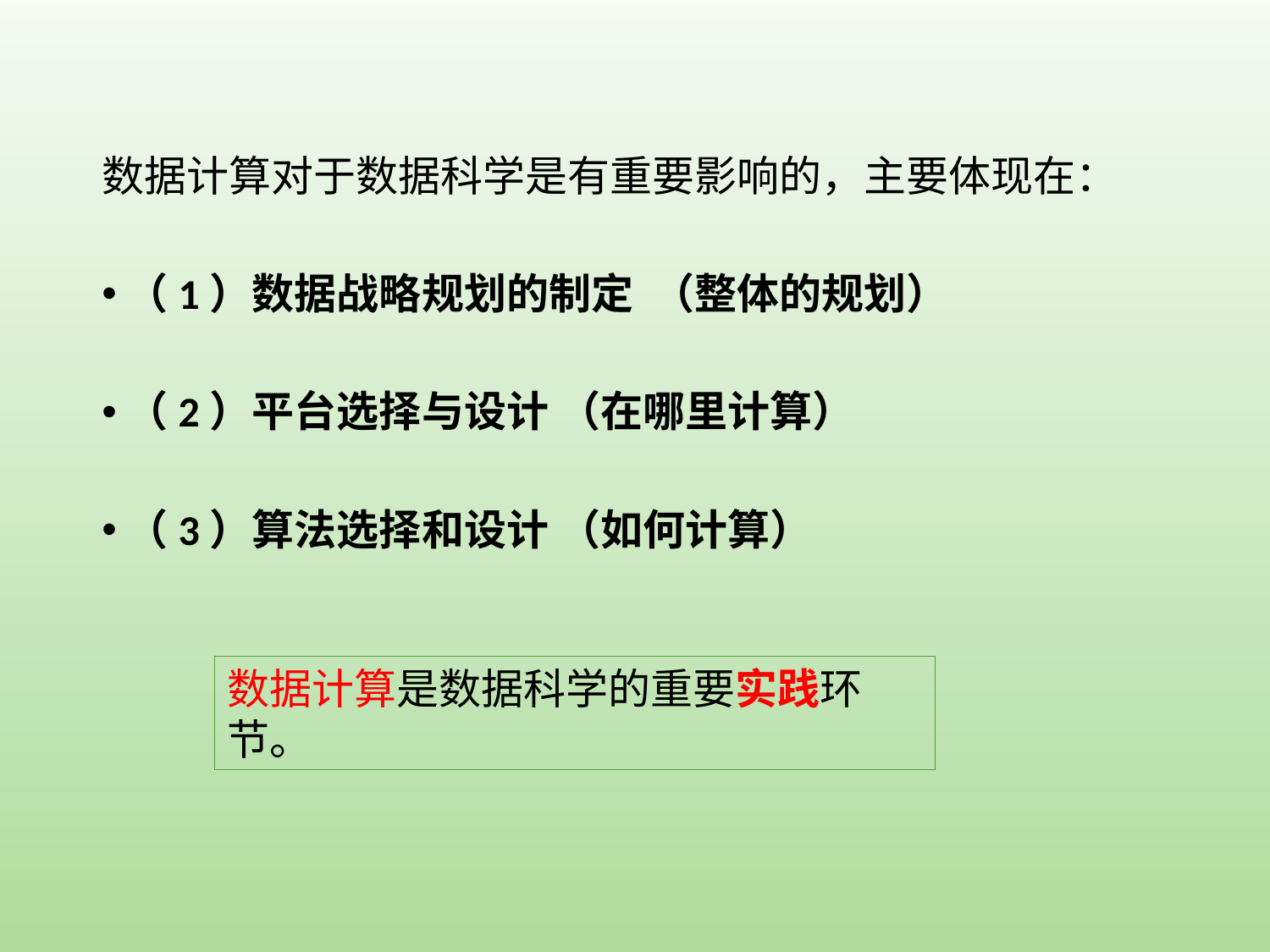

数据计算对于数据科学是有重要影响的，主要体现在：

（1）数据战略规划的制定  （整体的规划）

（2）平台选择与设计 （在哪里计算）

（3）算法选择和设计 （如何计算）
数据计算是数据科学的重要实践环节。